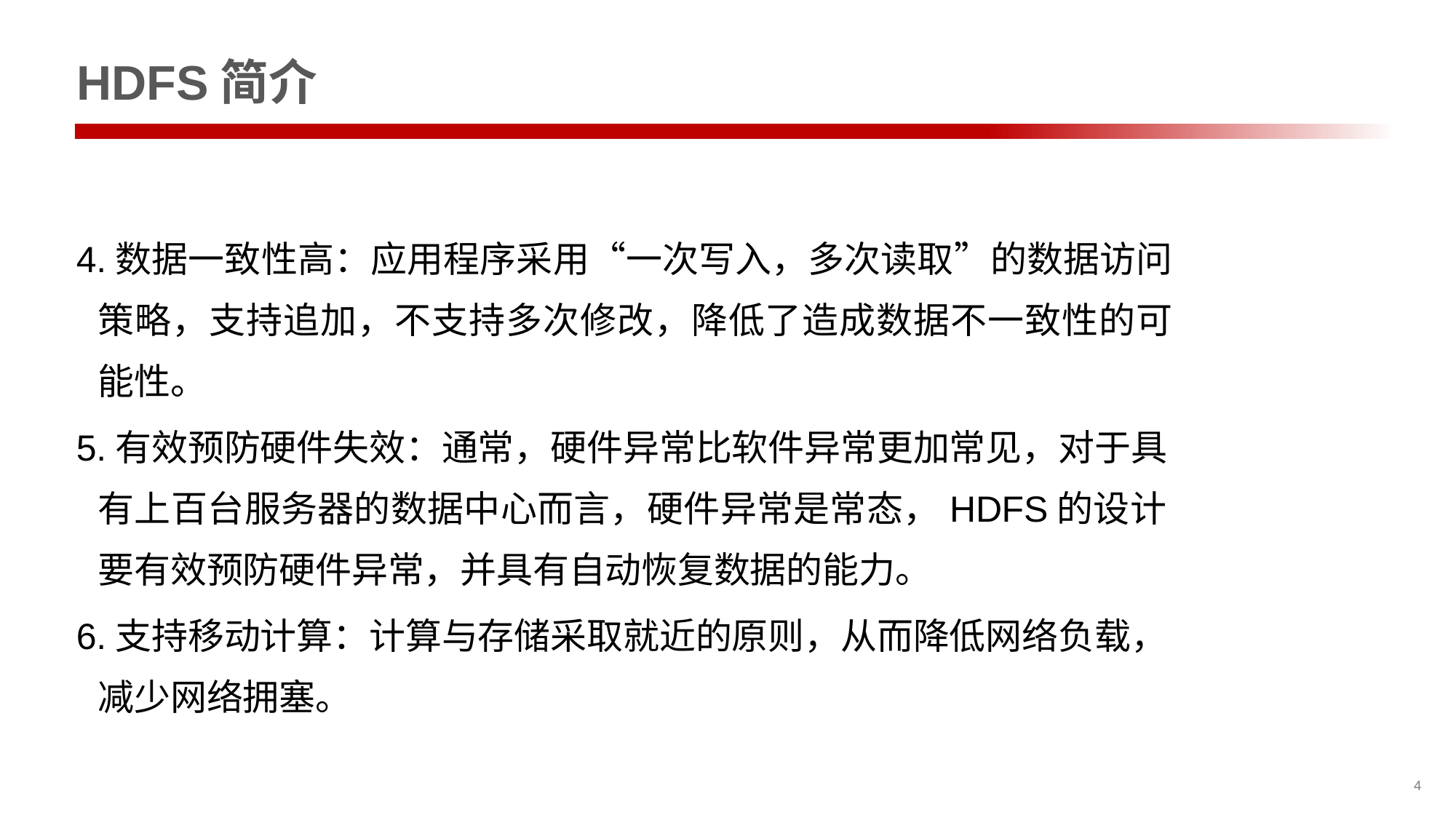

# HDFS简介

4.数据一致性高：应用程序采用“一次写入，多次读取”的数据访问策略，支持追加，不支持多次修改，降低了造成数据不一致性的可能性。
5.有效预防硬件失效：通常，硬件异常比软件异常更加常见，对于具有上百台服务器的数据中心而言，硬件异常是常态，HDFS的设计要有效预防硬件异常，并具有自动恢复数据的能力。
6.支持移动计算：计算与存储采取就近的原则，从而降低网络负载，减少网络拥塞。

4